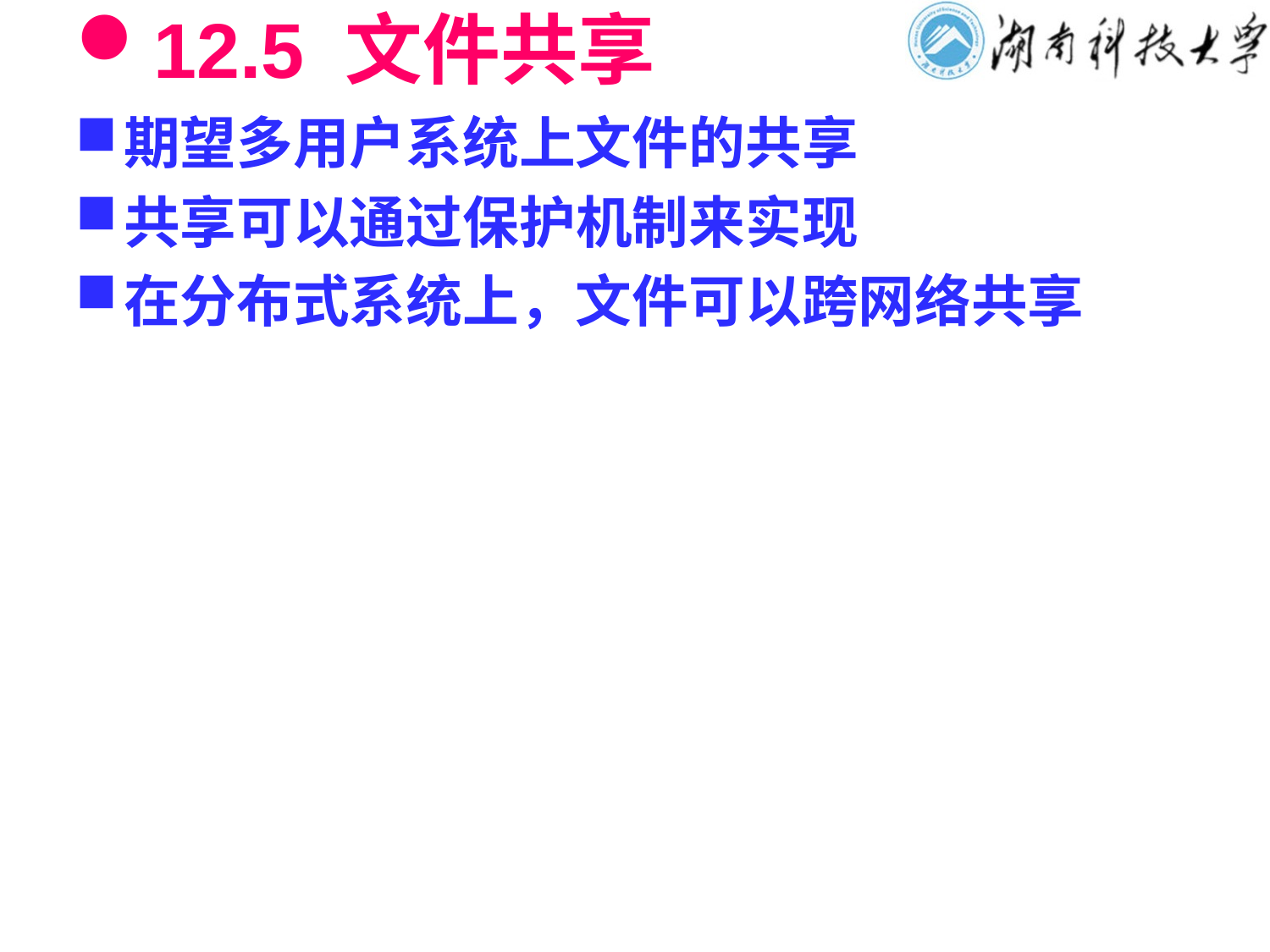

# 12.5 文件共享
期望多用户系统上文件的共享
共享可以通过保护机制来实现
在分布式系统上，文件可以跨网络共享